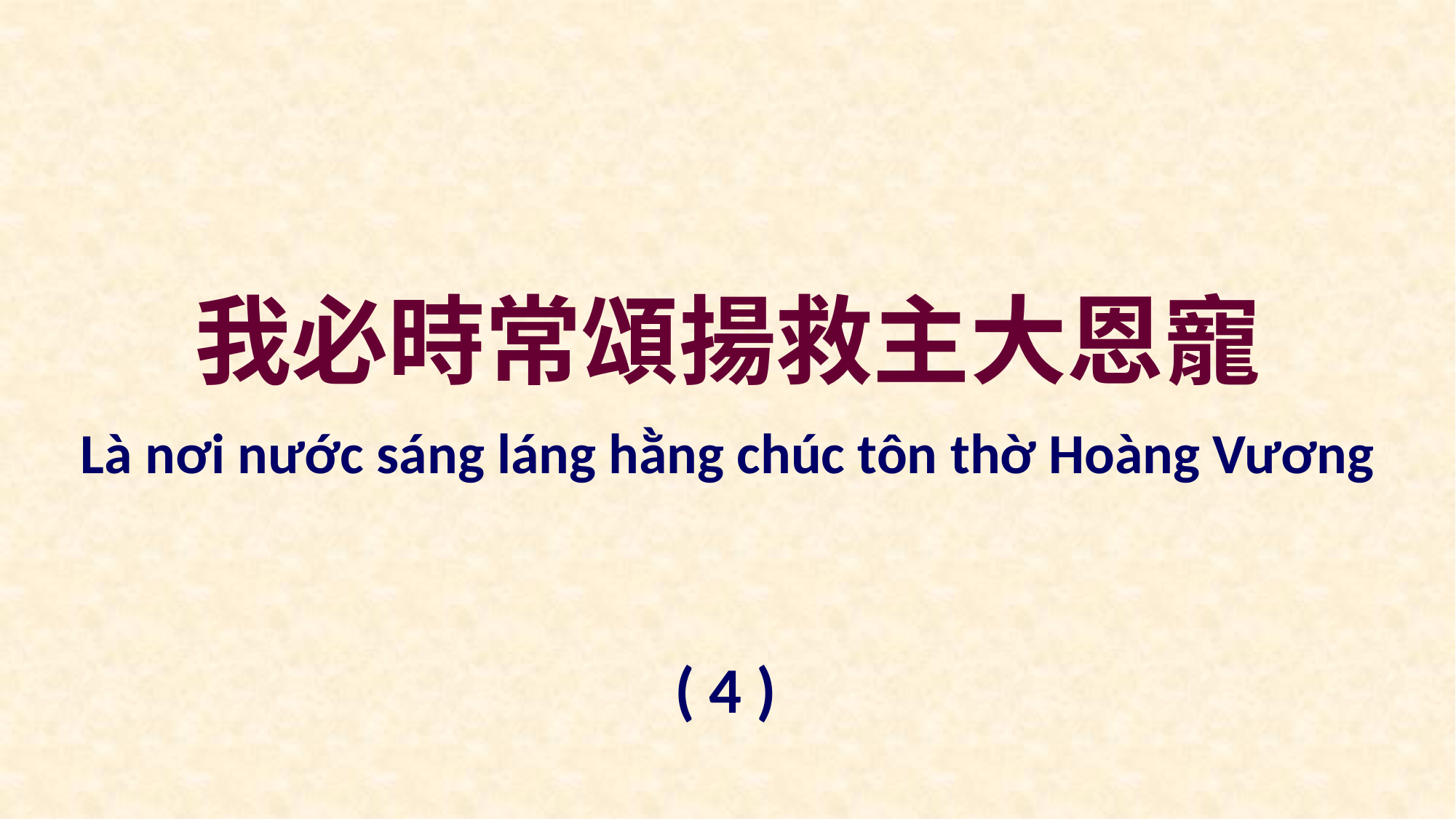

我必時常頌揚救主大恩寵
Là nơi nước sáng láng hằng chúc tôn thờ Hoàng Vương
( 4 )